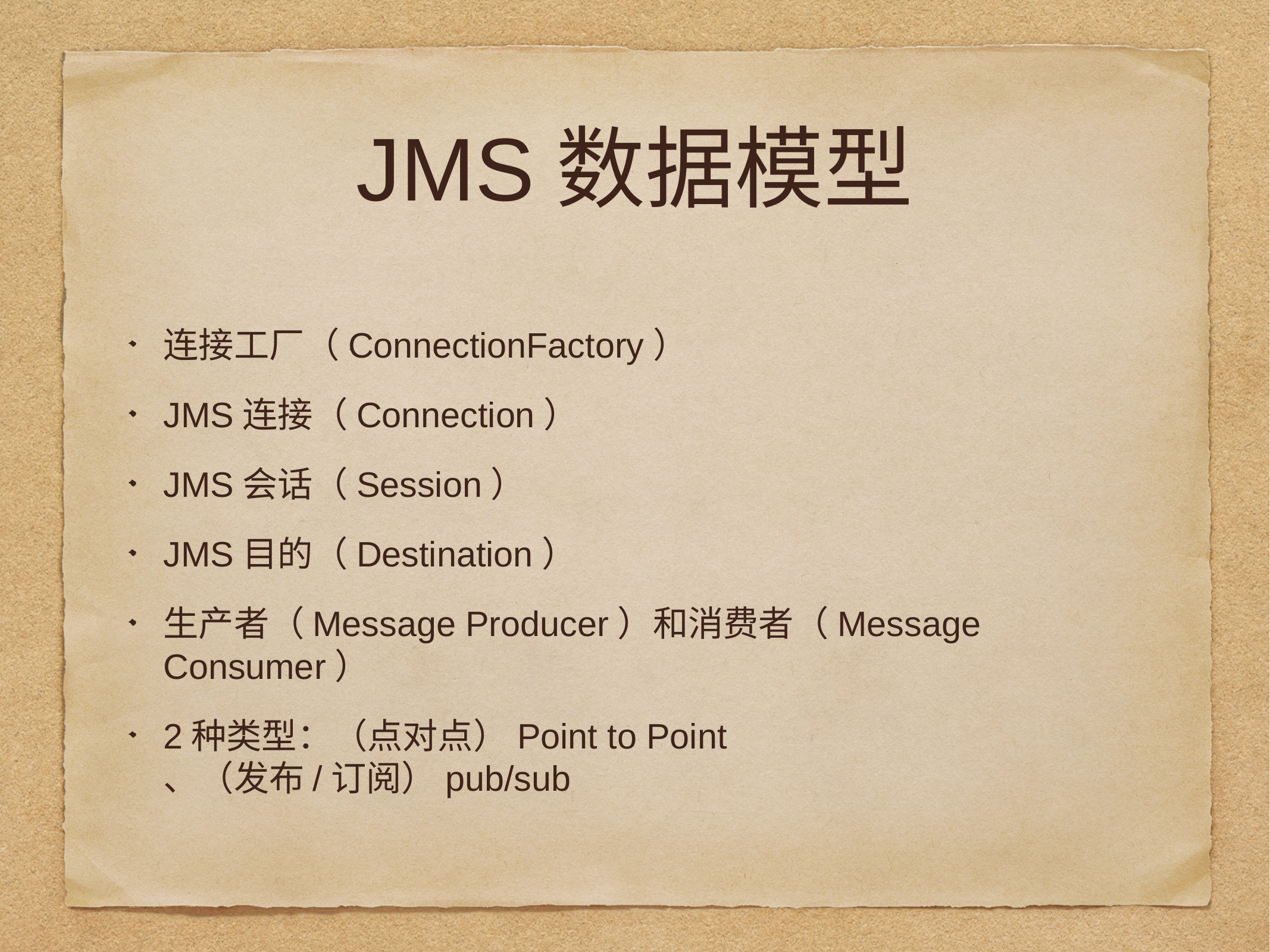

# JMS数据模型
连接工厂（ConnectionFactory）
JMS连接（Connection）
JMS会话（Session）
JMS目的（Destination）
生产者（Message Producer）和消费者（Message Consumer）
2种类型：（点对点）Point to Point  、（发布/订阅）pub/sub